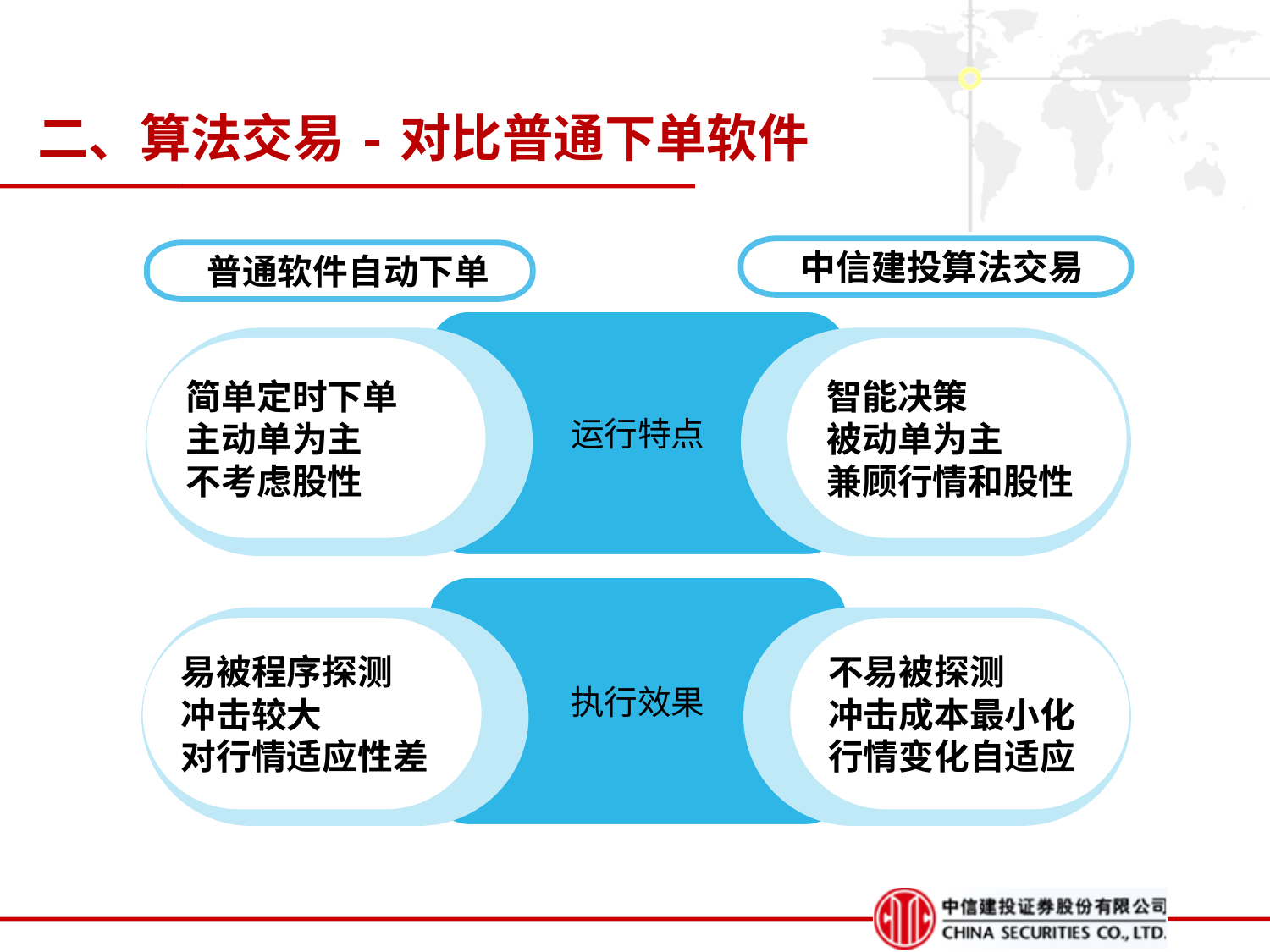

二、算法交易-对比普通下单软件
中信建投算法交易
普通软件自动下单
运行特点

简单定时下单
主动单为主
不考虑股性
智能决策
被动单为主
兼顾行情和股性
执行效果

易被程序探测
冲击较大
对行情适应性差
不易被探测
冲击成本最小化
行情变化自适应